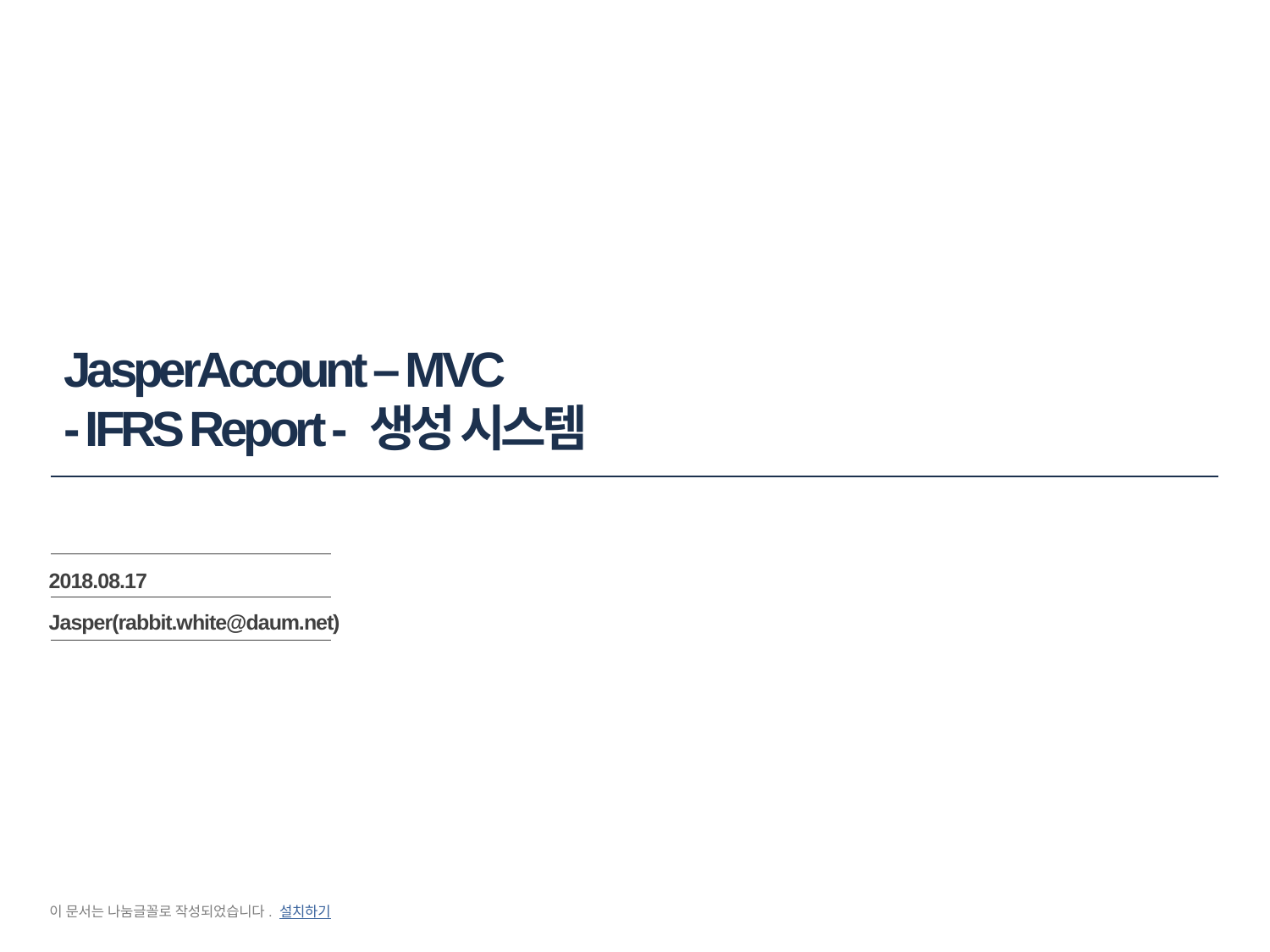

# JasperAccount – MVC - IFRS Report - 생성 시스템
2018.08.17
Jasper(rabbit.white@daum.net)
이 문서는 나눔글꼴로 작성되었습니다. 설치하기